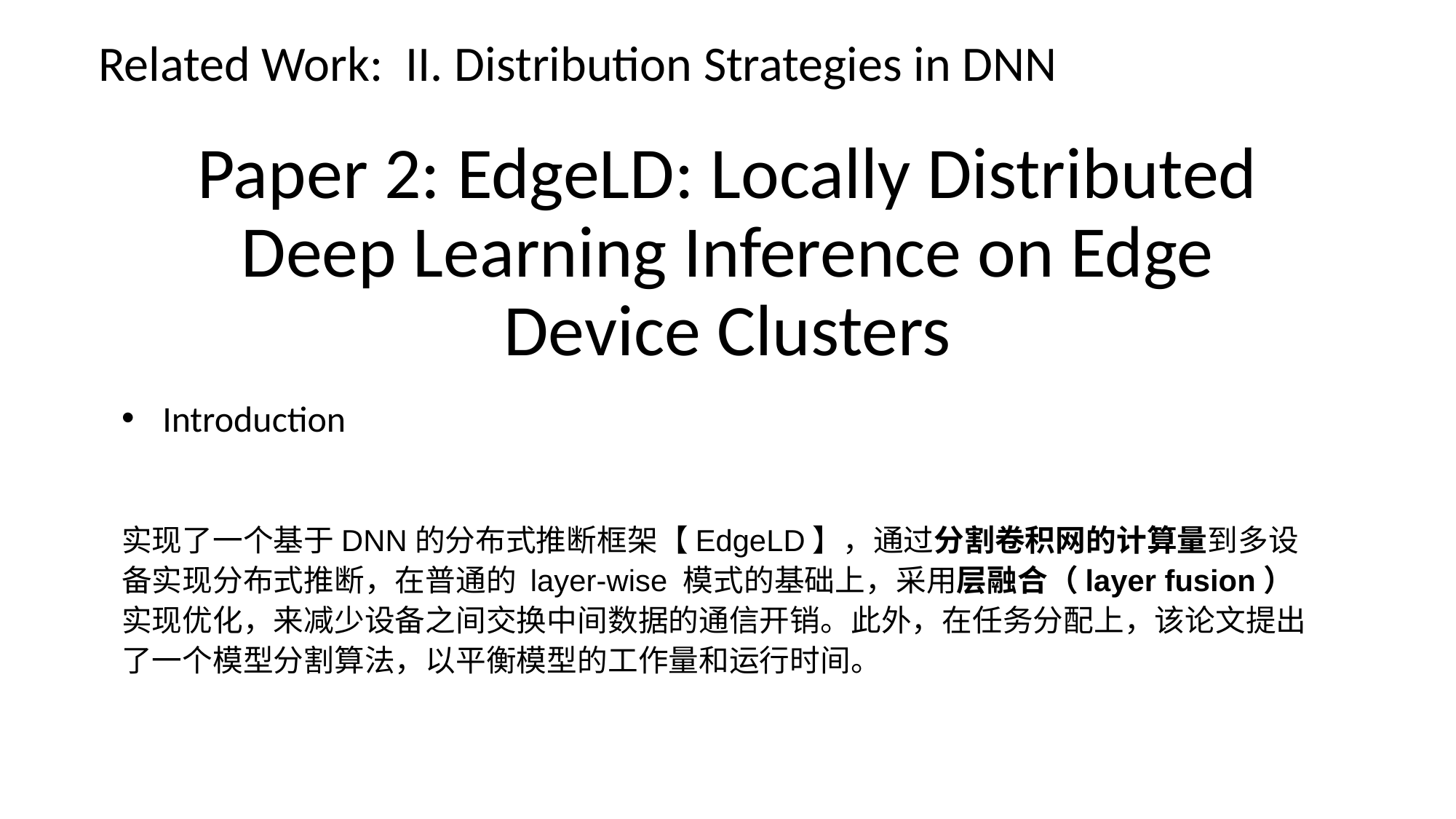

Related Work:  II. Distribution Strategies in DNN
# Paper 2: EdgeLD: Locally Distributed Deep Learning Inference on Edge Device Clusters
Introduction

实现了一个基于DNN的分布式推断框架【EdgeLD】，通过分割卷积网的计算量到多设备实现分布式推断，在普通的 layer-wise 模式的基础上，采用层融合（layer fusion）实现优化，来减少设备之间交换中间数据的通信开销。此外，在任务分配上，该论文提出了一个模型分割算法，以平衡模型的工作量和运行时间。